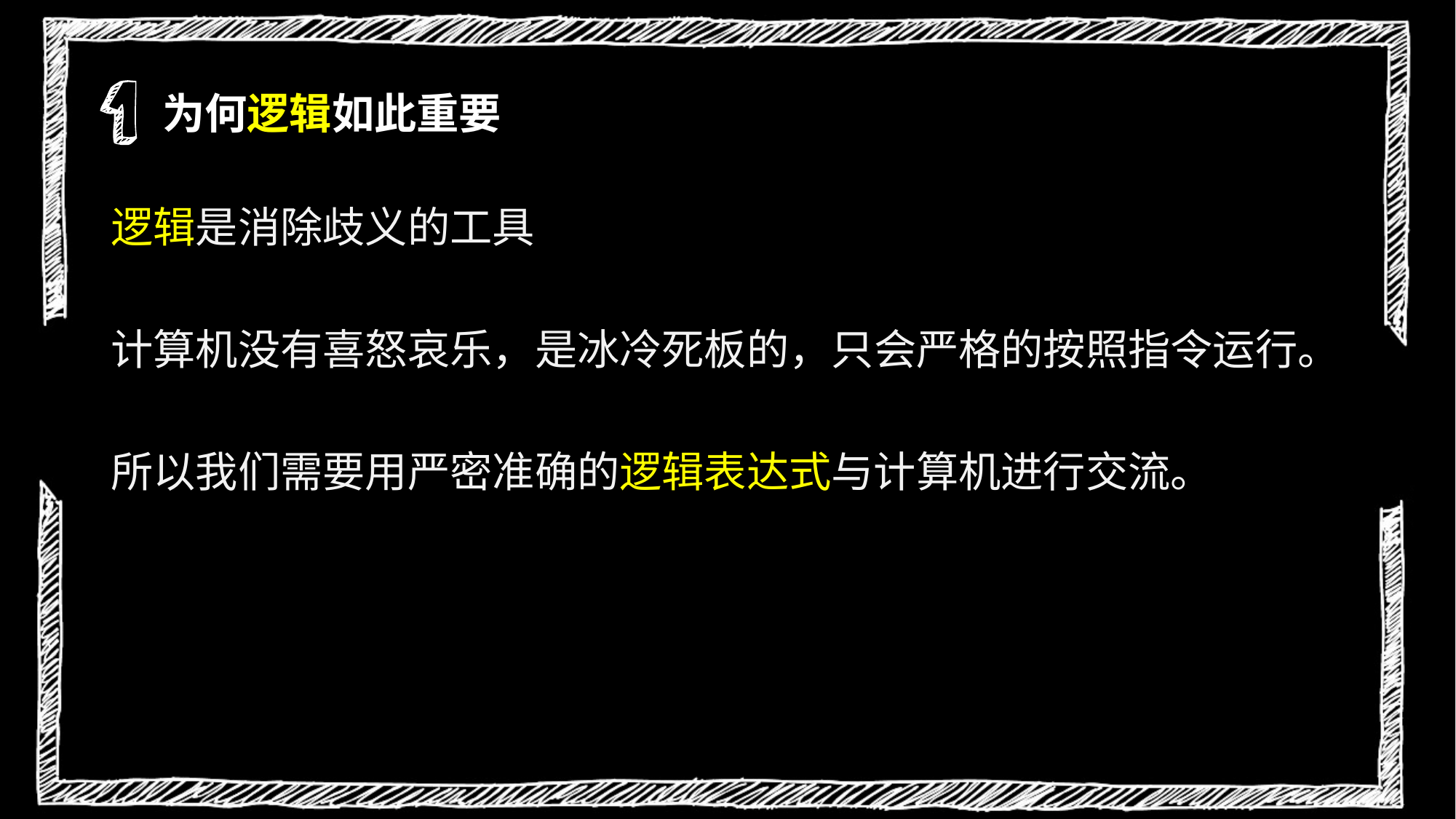

为何逻辑如此重要
逻辑是消除歧义的工具

计算机没有喜怒哀乐，是冰冷死板的，只会严格的按照指令运行。

所以我们需要用严密准确的逻辑表达式与计算机进行交流。